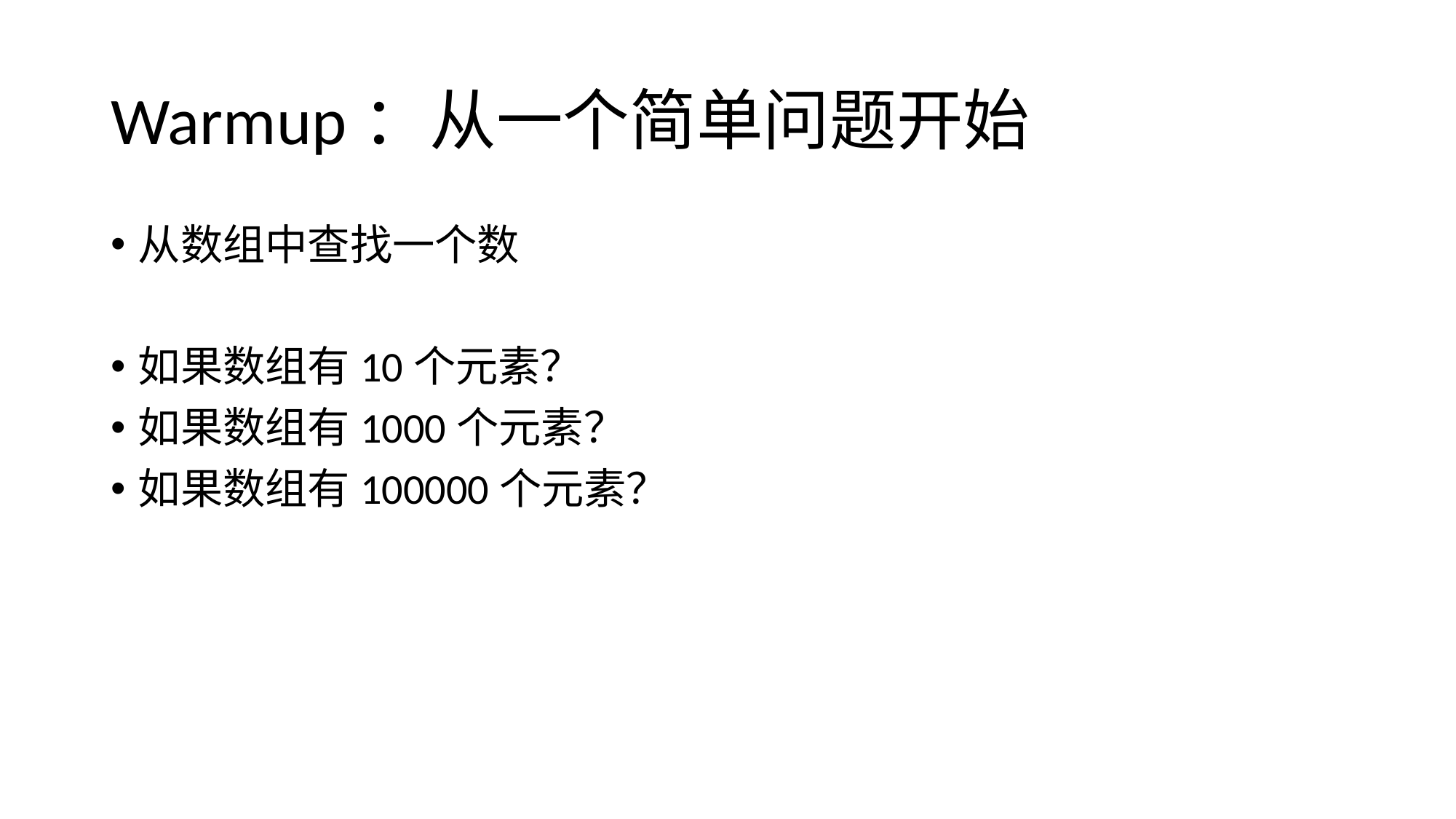

# Warmup：从一个简单问题开始
从数组中查找一个数

如果数组有10个元素？
如果数组有1000个元素？
如果数组有100000个元素？